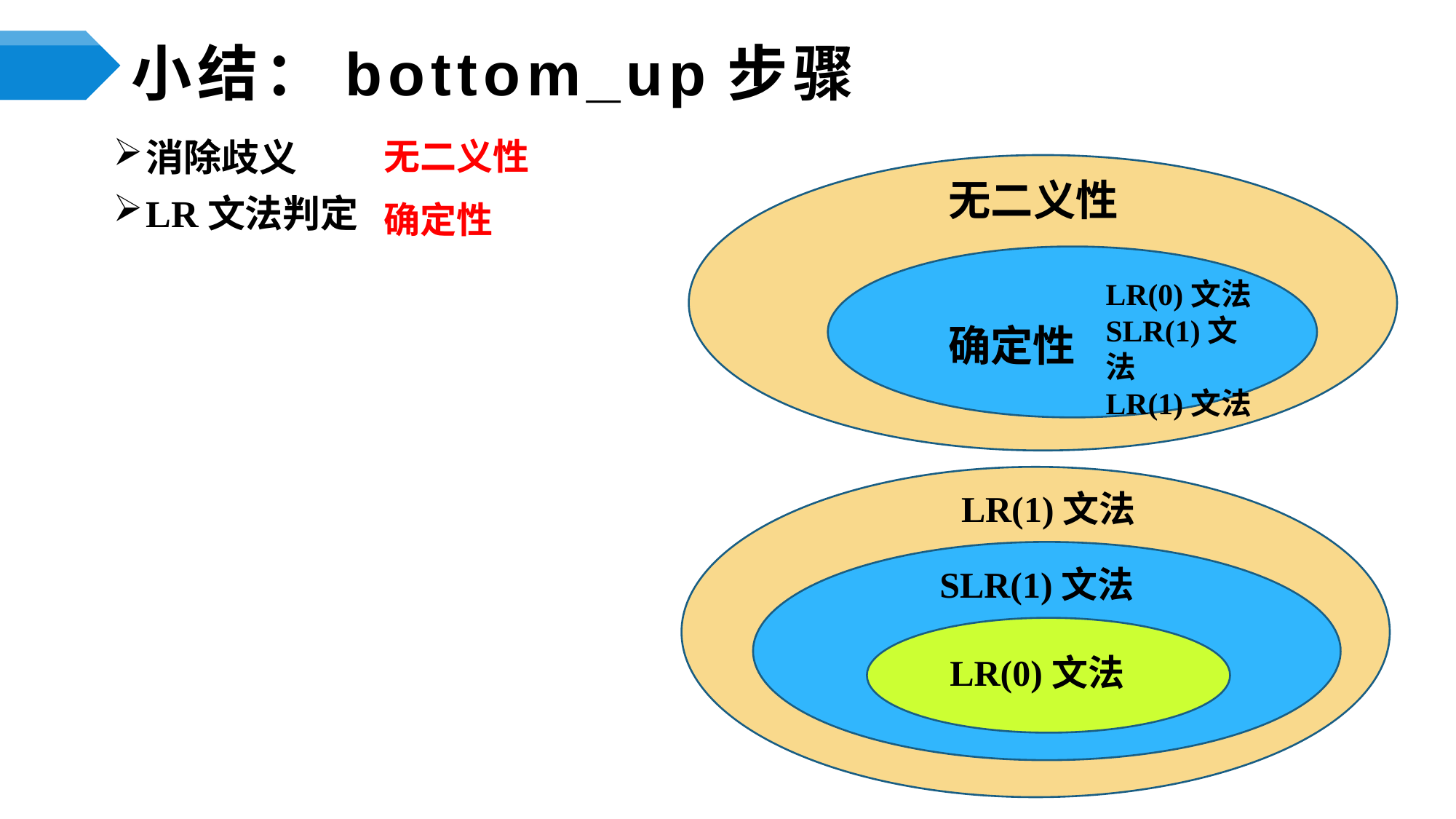

# 小结：bottom_up步骤
消除歧义
LR文法判定

无二义性

无二义性

确定性
确定性
LR(0)文法
SLR(1)文法
LR(1)文法

LR(1)文法

SLR(1)文法

LR(0)文法